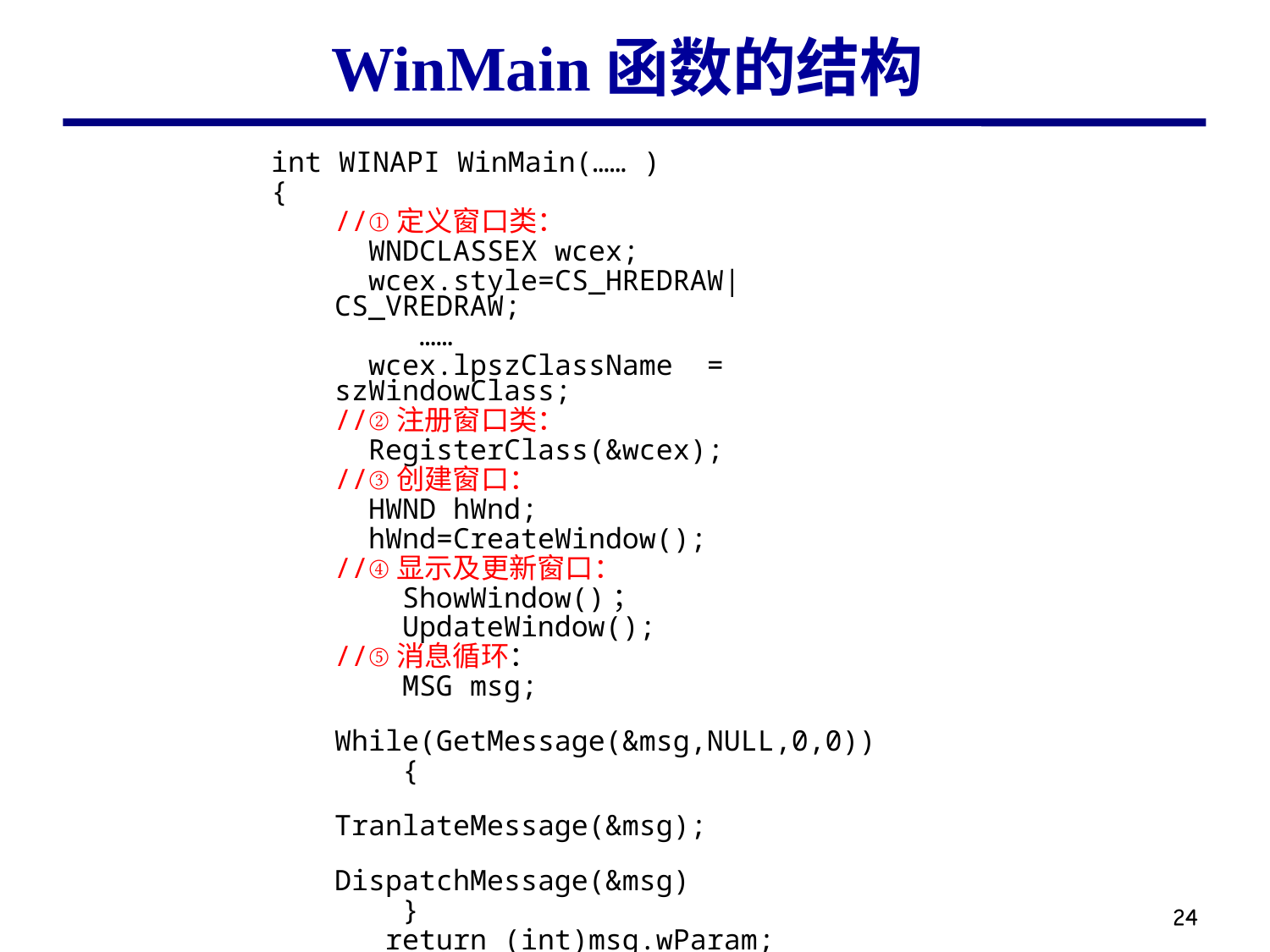

# WinMain函数的结构
int WINAPI WinMain(…… )
{
//①定义窗口类：
  WNDCLASSEX wcex;
  wcex.style=CS_HREDRAW|CS_VREDRAW;
     ……
  wcex.lpszClassName  = szWindowClass;
//②注册窗口类：
  RegisterClass(&wcex);
//③创建窗口：
  HWND hWnd;
  hWnd=CreateWindow();
//④显示及更新窗口：
    ShowWindow()；
    UpdateWindow();
//⑤消息循环：
    MSG msg;
    While(GetMessage(&msg,NULL,0,0))
    {
	    TranlateMessage(&msg);
    	    DispatchMessage(&msg)
    }
   return (int)msg.wParam;
}